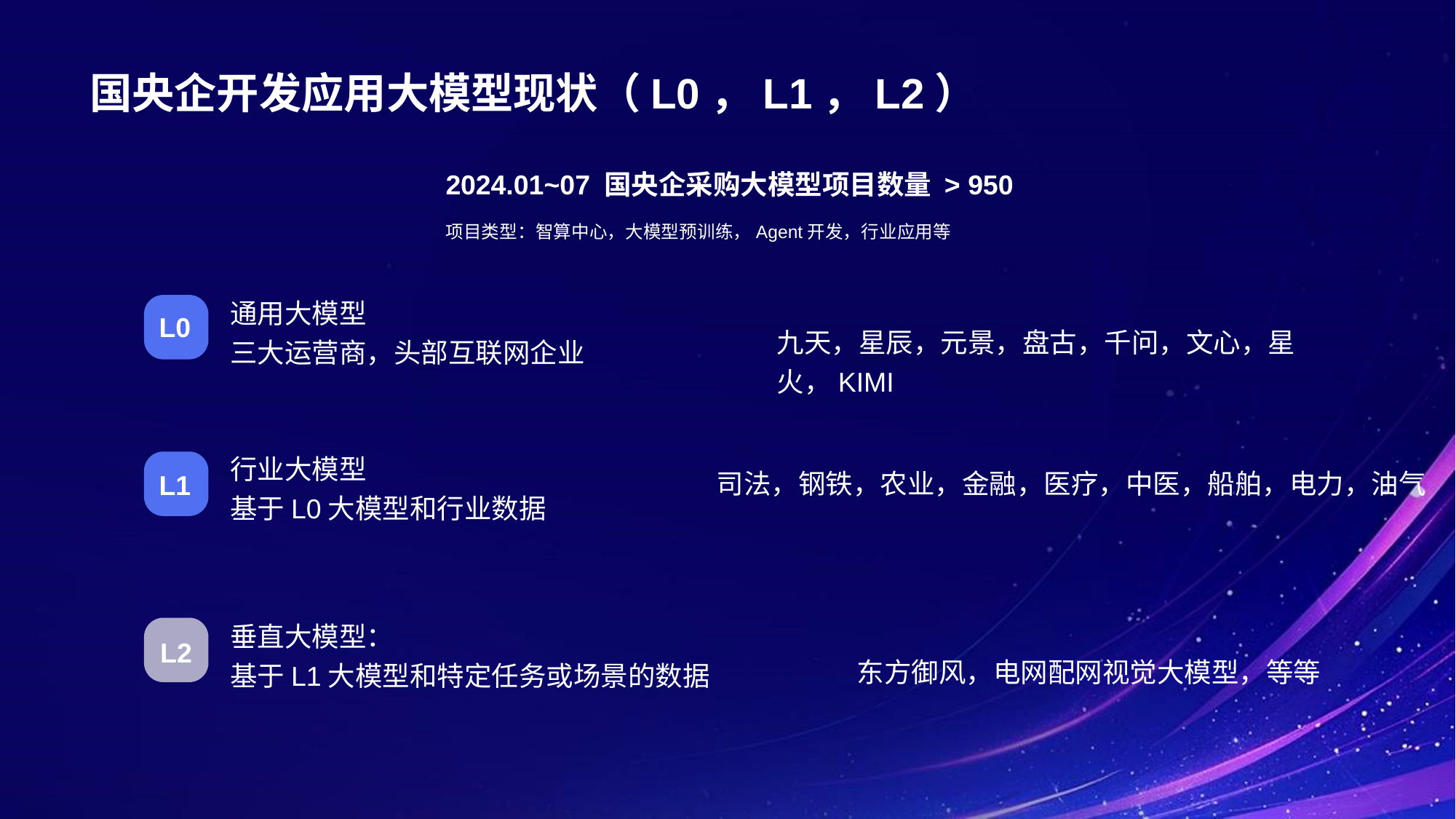

# 国央企开发应用大模型现状（L0，L1，L2）
2024.01~07 国央企采购大模型项目数量 > 950
项目类型：智算中心，大模型预训练，Agent开发，行业应用等
通用大模型
三大运营商，头部互联网企业

L0
九天，星辰，元景，盘古，千问，文心，星火，KIMI
行业大模型
基于L0大模型和行业数据
司法，钢铁，农业，金融，医疗，中医，船舶，电力，油气

L1
垂直大模型：
基于L1大模型和特定任务或场景的数据

L2
东方御风，电网配网视觉大模型，等等